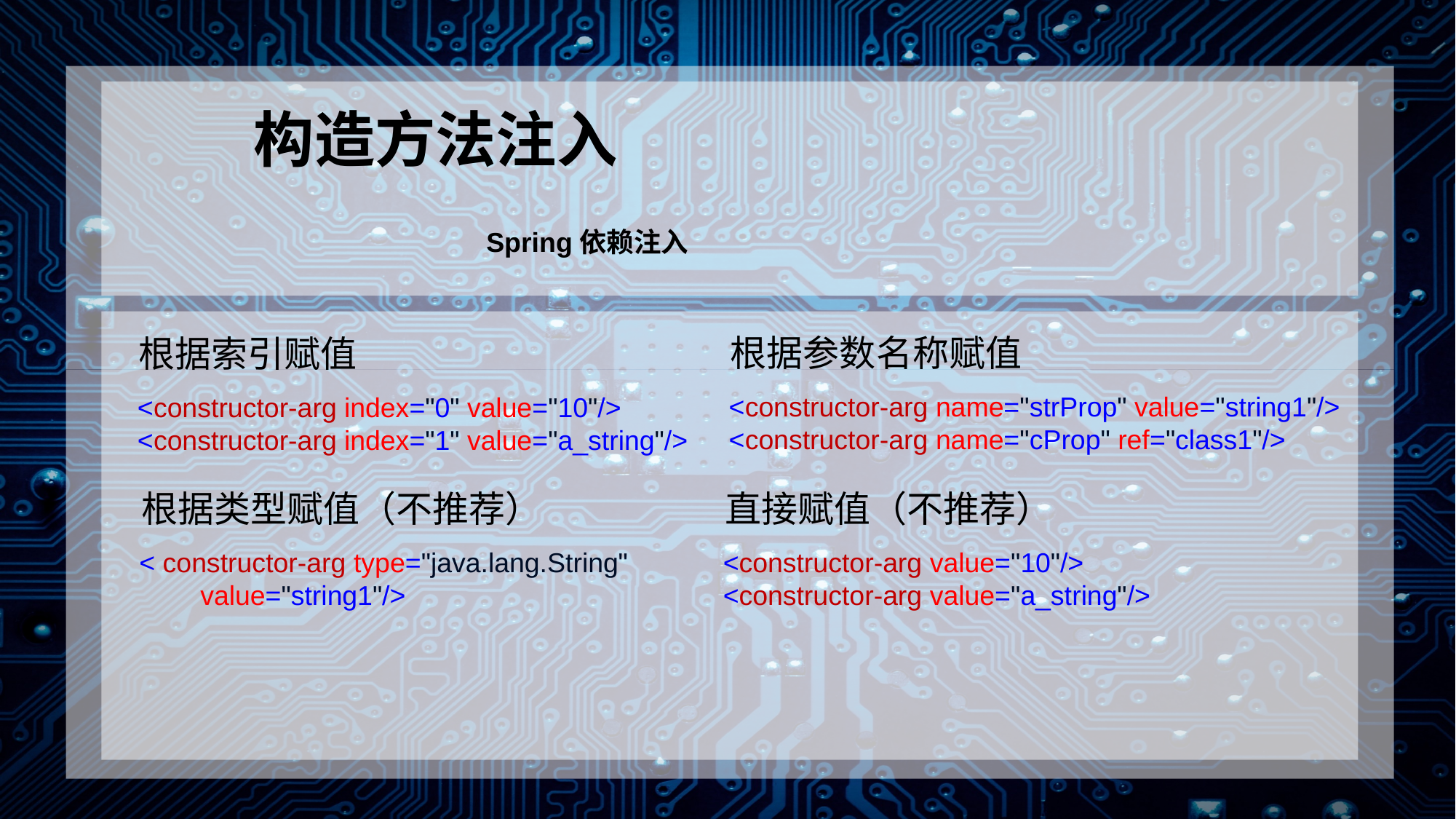

构造方法注入
Spring依赖注入

根据参数名称赋值
根据索引赋值
根据类型赋值（不推荐）
直接赋值（不推荐）
<constructor-arg name="strProp" value="string1"/>
<constructor-arg name="cProp" ref="class1"/>
<constructor-arg index="0" value="10"/>
<constructor-arg index="1" value="a_string"/>
< constructor-arg type="java.lang.String"
        value="string1"/>
<constructor-arg value="10"/>
<constructor-arg value="a_string"/>